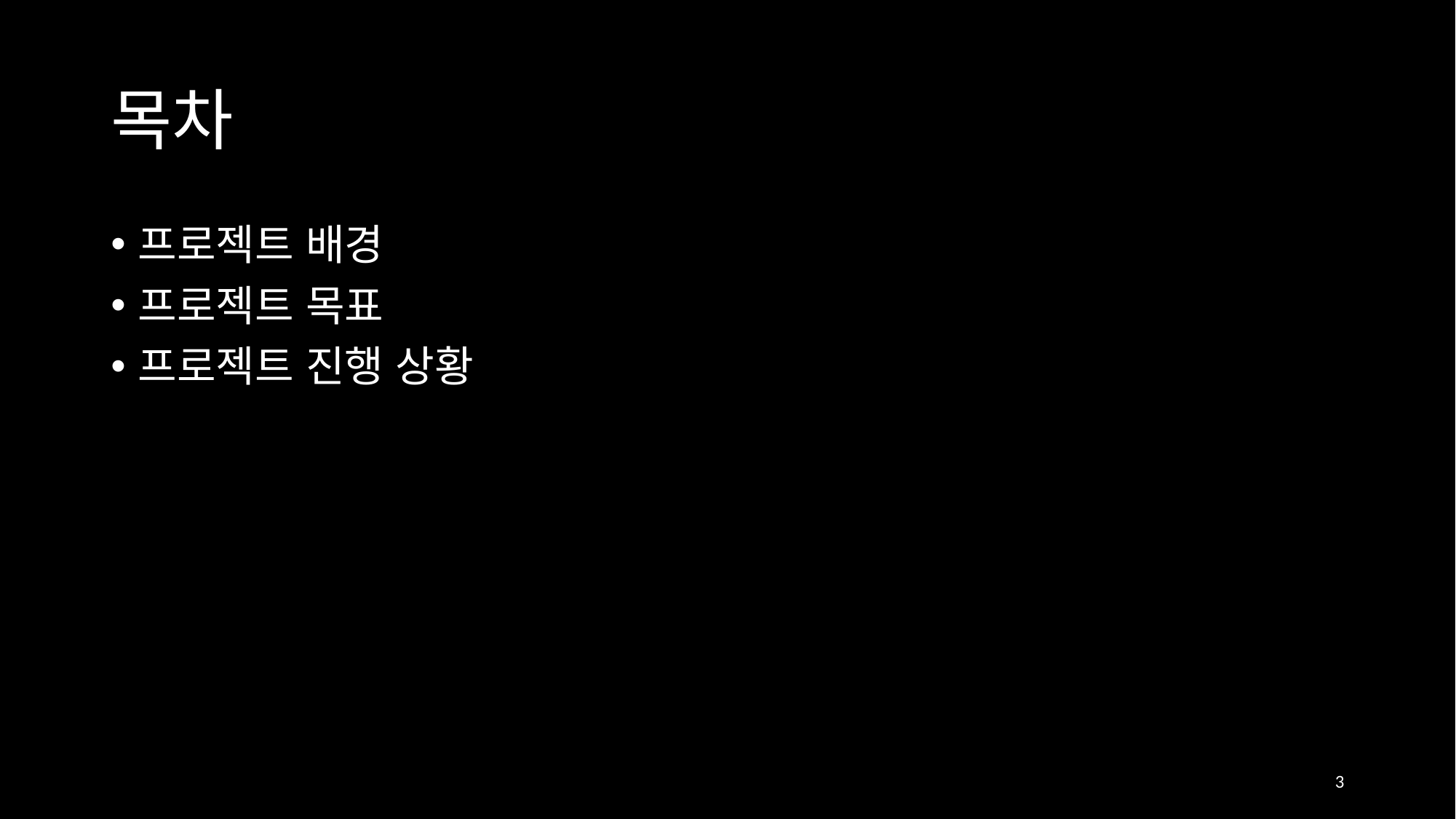

# 목차
프로젝트 배경
프로젝트 목표
프로젝트 진행 상황
3